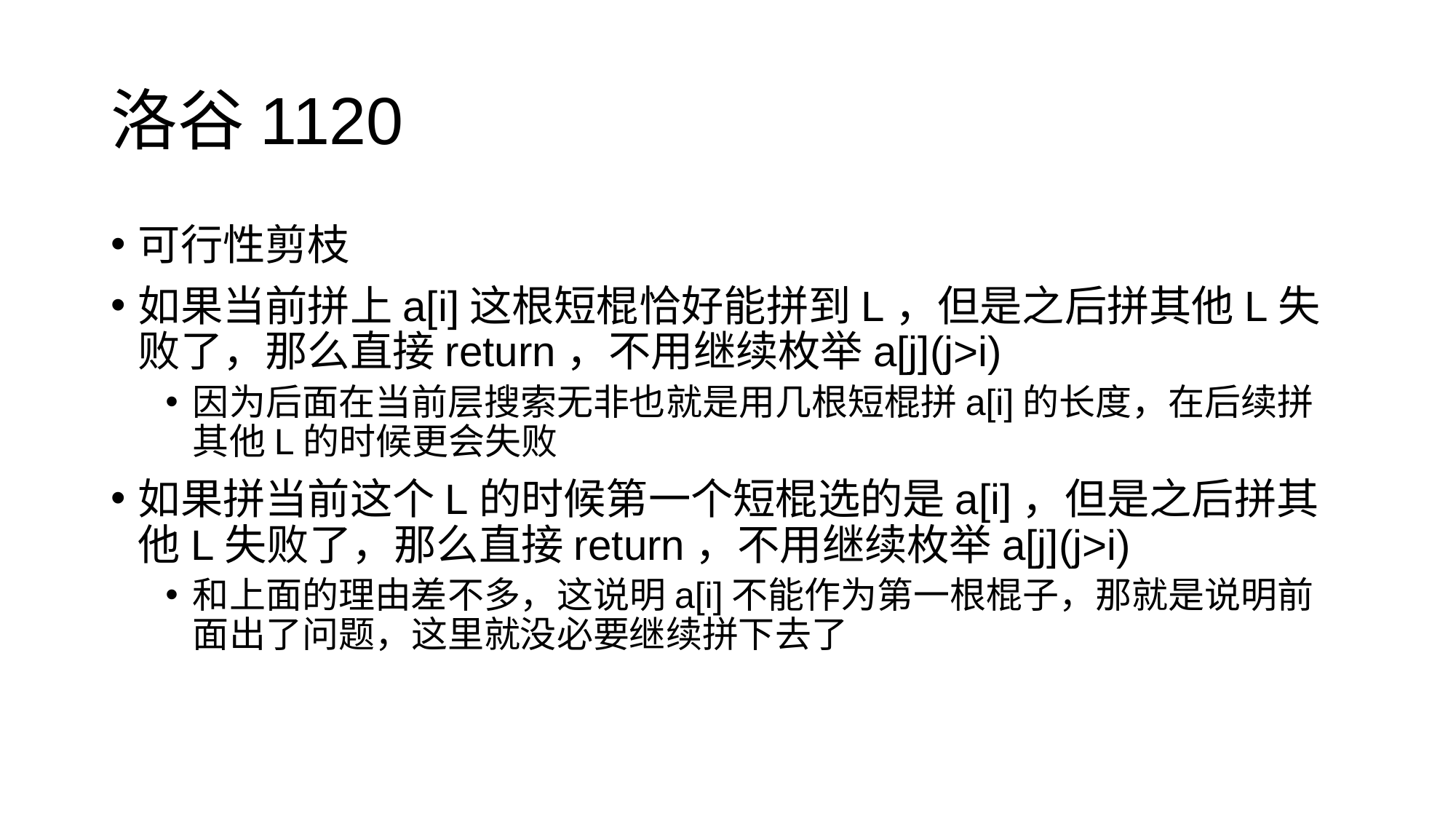

# 洛谷1120
可行性剪枝
如果当前拼上a[i]这根短棍恰好能拼到L，但是之后拼其他L失败了，那么直接return，不用继续枚举a[j](j>i)
因为后面在当前层搜索无非也就是用几根短棍拼a[i]的长度，在后续拼其他L的时候更会失败
如果拼当前这个L的时候第一个短棍选的是a[i]，但是之后拼其他L失败了，那么直接return，不用继续枚举a[j](j>i)
和上面的理由差不多，这说明a[i]不能作为第一根棍子，那就是说明前面出了问题，这里就没必要继续拼下去了